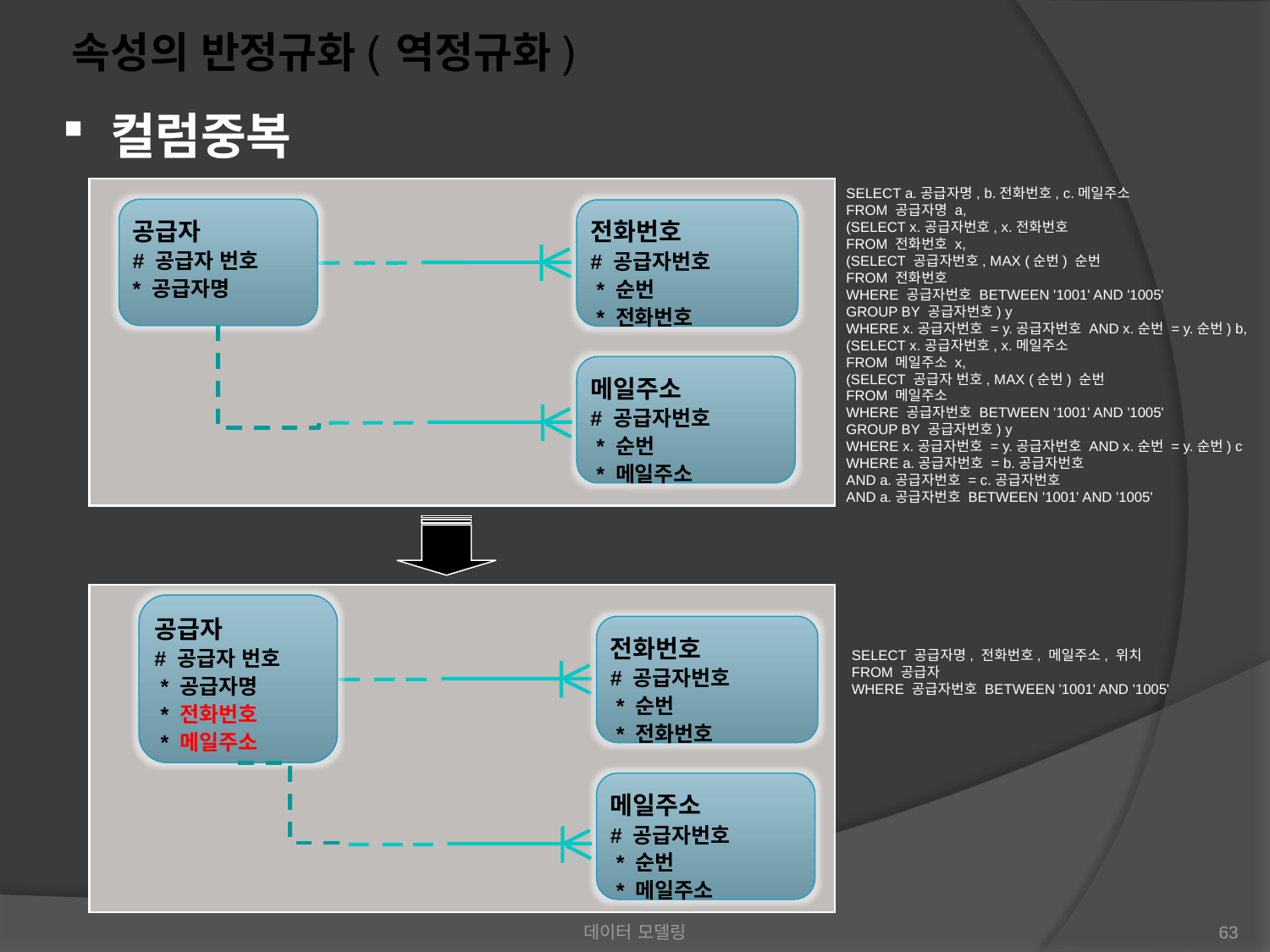

속성의 반정규화(역정규화)
 컬럼중복
SELECT a.공급자명, b.전화번호, c.메일주소
FROM 공급자명 a,
(SELECT x.공급자번호, x.전화번호
FROM 전화번호 x,
(SELECT 공급자번호, MAX (순번) 순번
FROM 전화번호
WHERE 공급자번호 BETWEEN '1001' AND '1005'
GROUP BY 공급자번호) y
WHERE x.공급자번호 = y.공급자번호 AND x.순번 = y.순번) b,
(SELECT x.공급자번호, x.메일주소
FROM 메일주소 x,
(SELECT 공급자 번호, MAX (순번) 순번
FROM 메일주소
WHERE 공급자번호 BETWEEN '1001' AND '1005'
GROUP BY 공급자번호) y
WHERE x.공급자번호 = y.공급자번호 AND x.순번 = y.순번) c
WHERE a.공급자번호 = b.공급자번호
AND a.공급자번호 = c.공급자번호
AND a.공급자번호 BETWEEN '1001' AND '1005'

공급자
# 공급자 번호
* 공급자명
전화번호
# 공급자번호
 * 순번
 * 전화번호

메일주소
# 공급자번호
 * 순번
 * 메일주소

공급자
# 공급자 번호
 * 공급자명
 * 전화번호
 * 메일주소
전화번호
# 공급자번호
 * 순번
 * 전화번호

메일주소
# 공급자번호
 * 순번
 * 메일주소

SELECT 공급자명, 전화번호, 메일주소, 위치
FROM 공급자
WHERE 공급자번호 BETWEEN '1001' AND '1005'
데이터 모델링
63